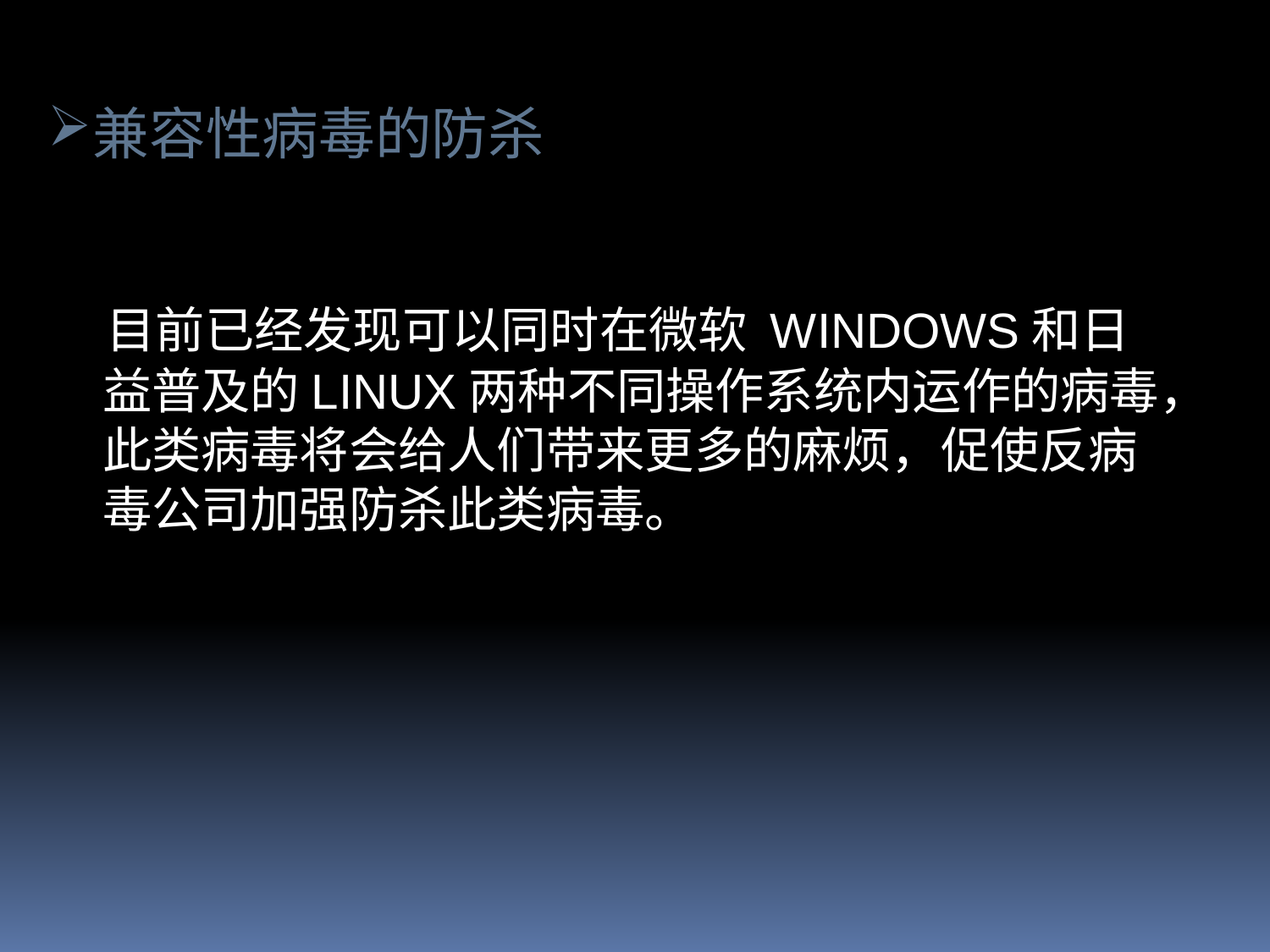

兼容性病毒的防杀
   目前已经发现可以同时在微软 WINDOWS和日益普及的LINUX两种不同操作系统内运作的病毒，此类病毒将会给人们带来更多的麻烦，促使反病毒公司加强防杀此类病毒。